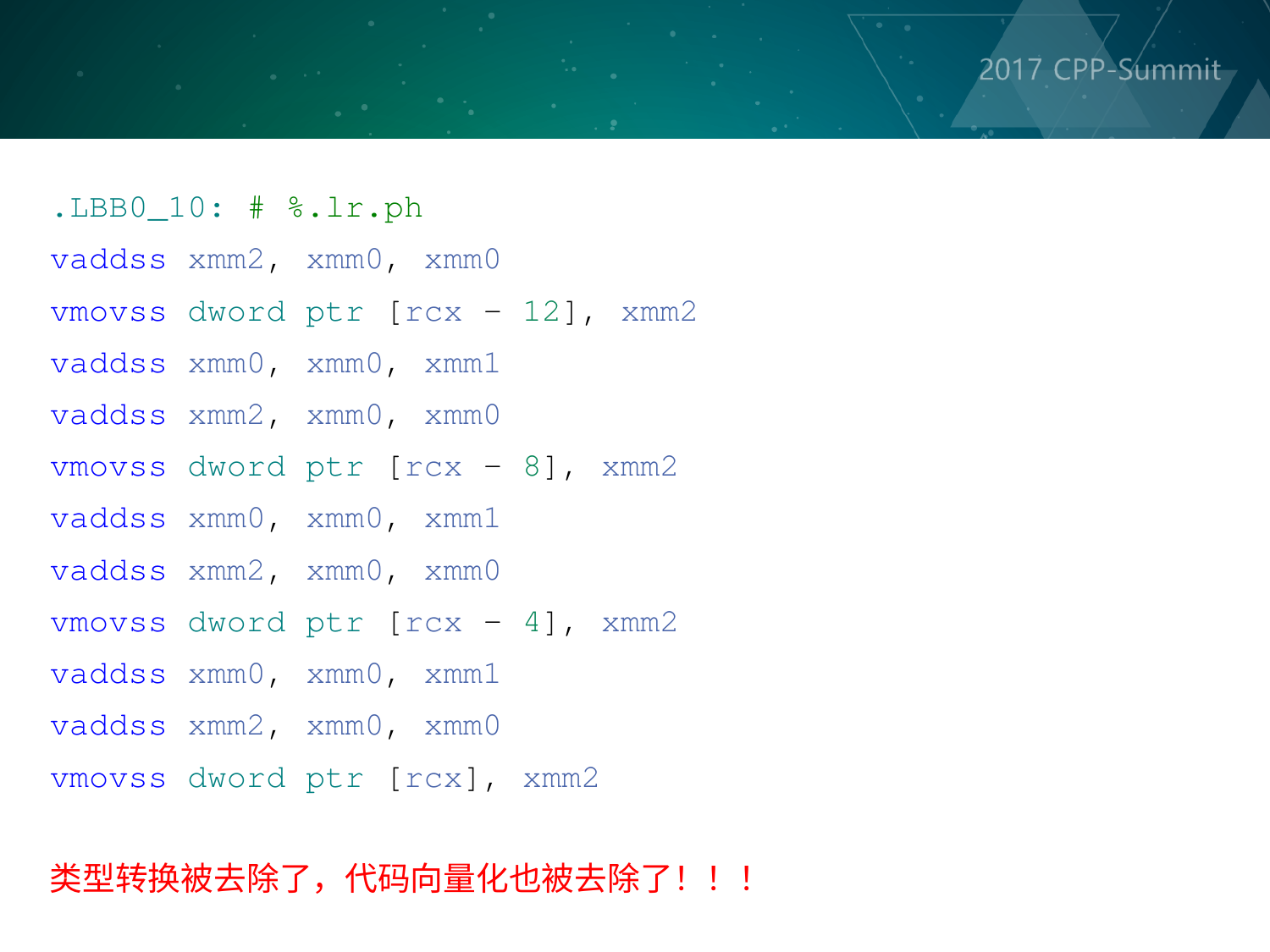

.LBB0_10: # %.lr.ph
vaddss xmm2, xmm0, xmm0
vmovss dword ptr [rcx - 12], xmm2
vaddss xmm0, xmm0, xmm1
vaddss xmm2, xmm0, xmm0
vmovss dword ptr [rcx - 8], xmm2
vaddss xmm0, xmm0, xmm1
vaddss xmm2, xmm0, xmm0
vmovss dword ptr [rcx - 4], xmm2
vaddss xmm0, xmm0, xmm1
vaddss xmm2, xmm0, xmm0
vmovss dword ptr [rcx], xmm2

类型转换被去除了，代码向量化也被去除了！！！